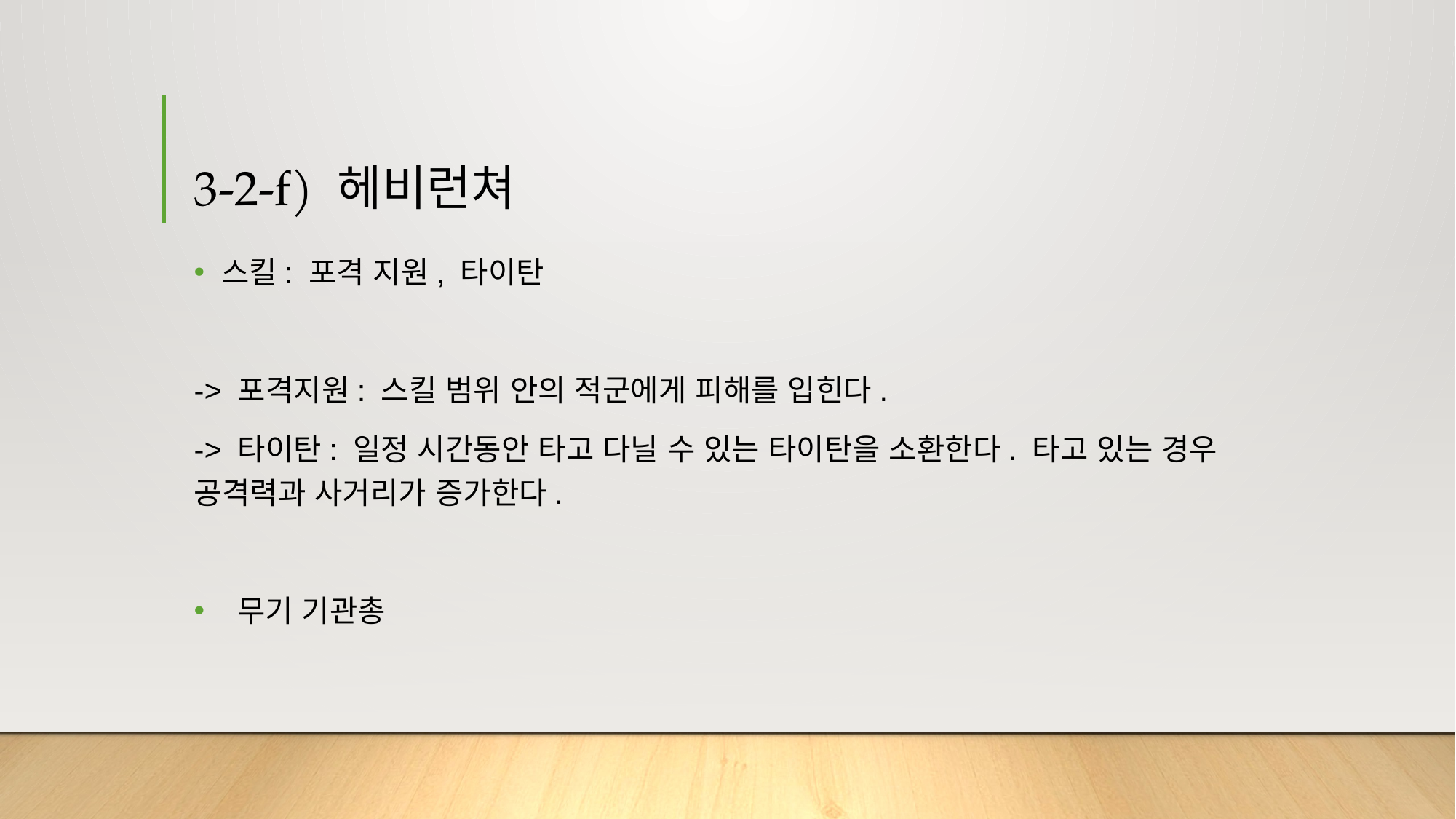

# 3-2-f) 헤비런쳐
스킬: 포격 지원, 타이탄

-> 포격지원: 스킬 범위 안의 적군에게 피해를 입힌다.
-> 타이탄: 일정 시간동안 타고 다닐 수 있는 타이탄을 소환한다. 타고 있는 경우 공격력과 사거리가 증가한다.

 무기 기관총